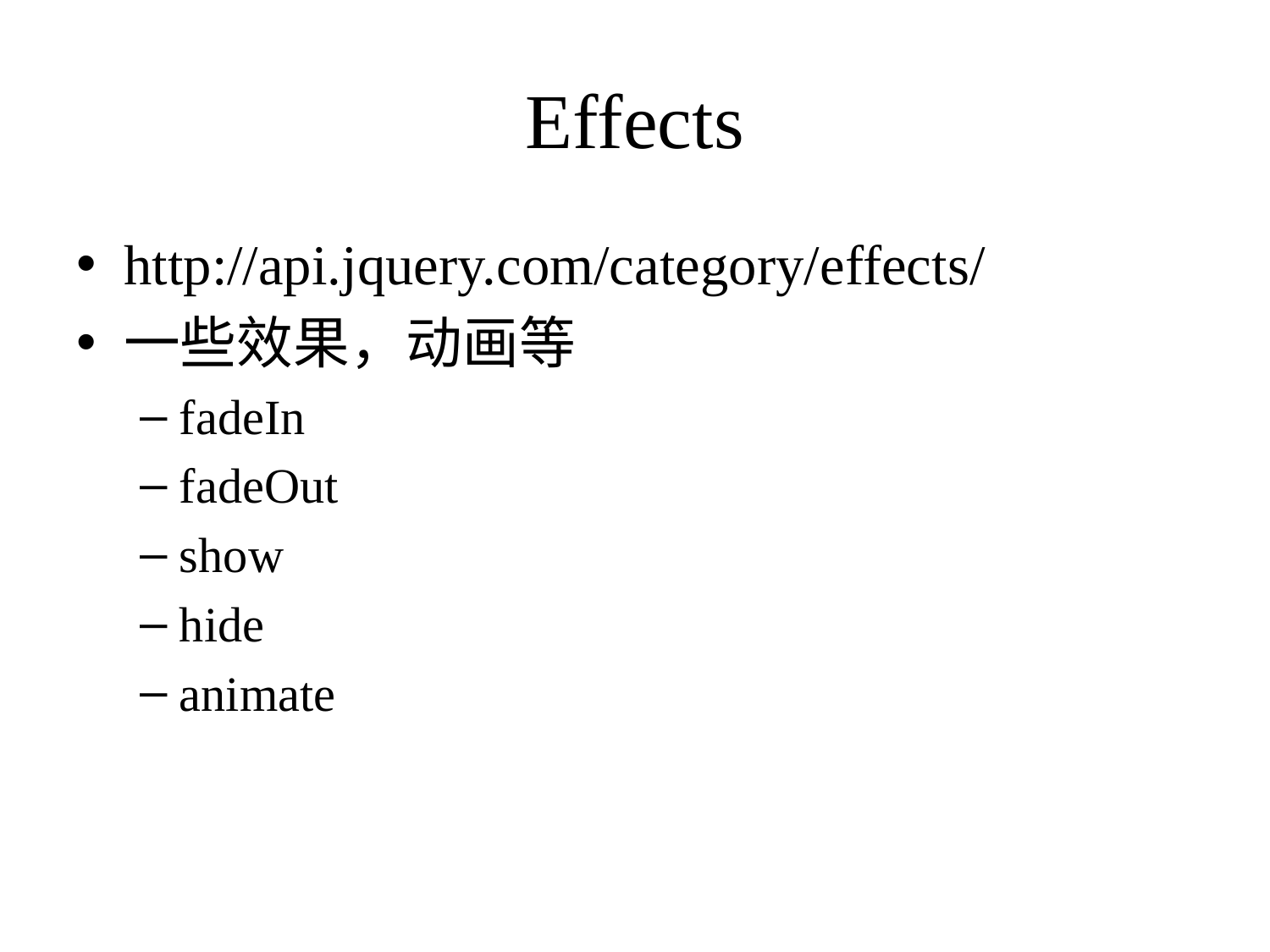

# Effects
http://api.jquery.com/category/effects/
一些效果，动画等
fadeIn
fadeOut
show
hide
animate